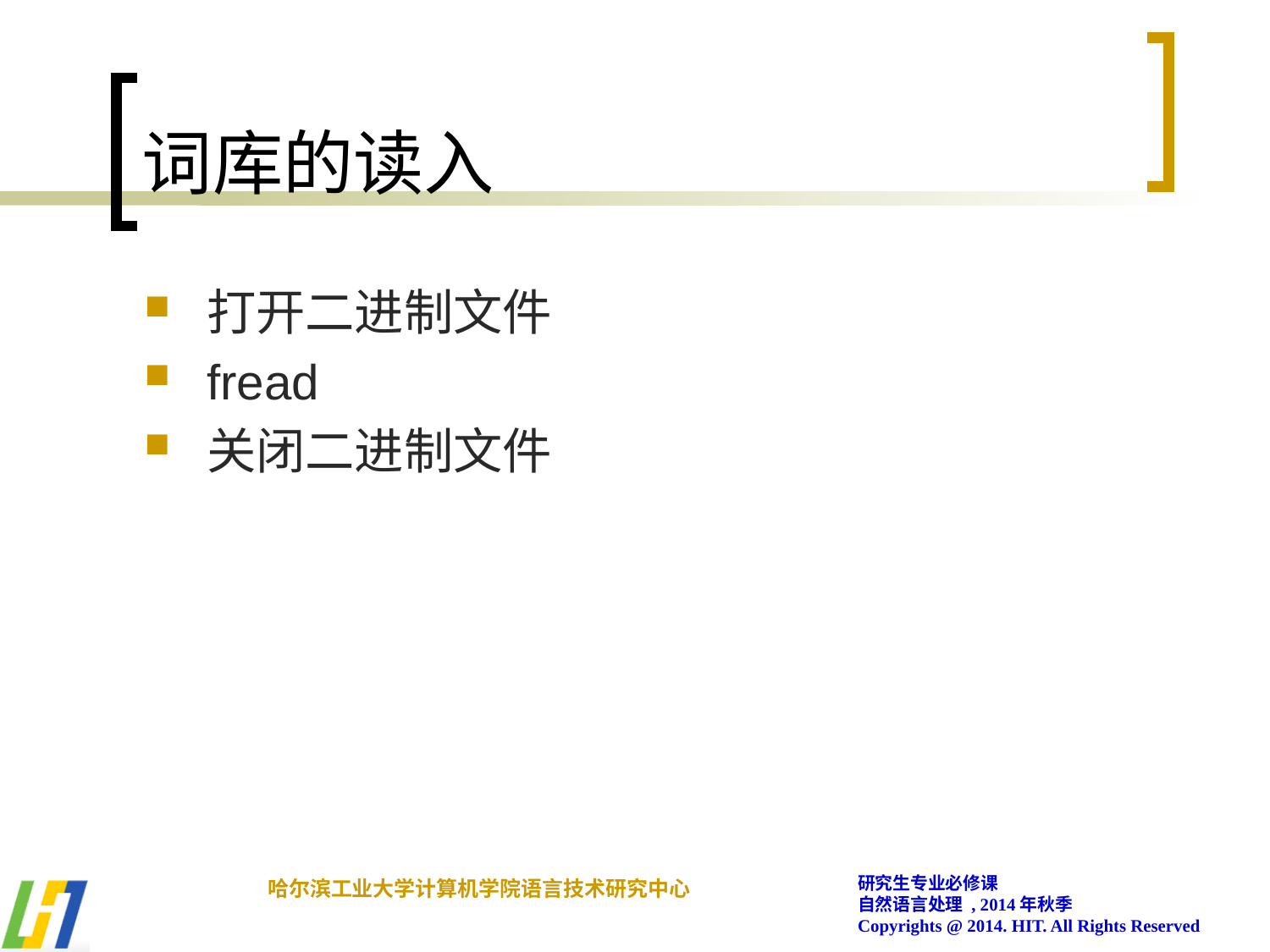

# 词库的读入
打开二进制文件
fread
关闭二进制文件

研究生专业必修课
自然语言处理 , 2014年秋季
Copyrights @ 2014. HIT. All Rights Reserved
哈尔滨工业大学计算机学院语言技术研究中心